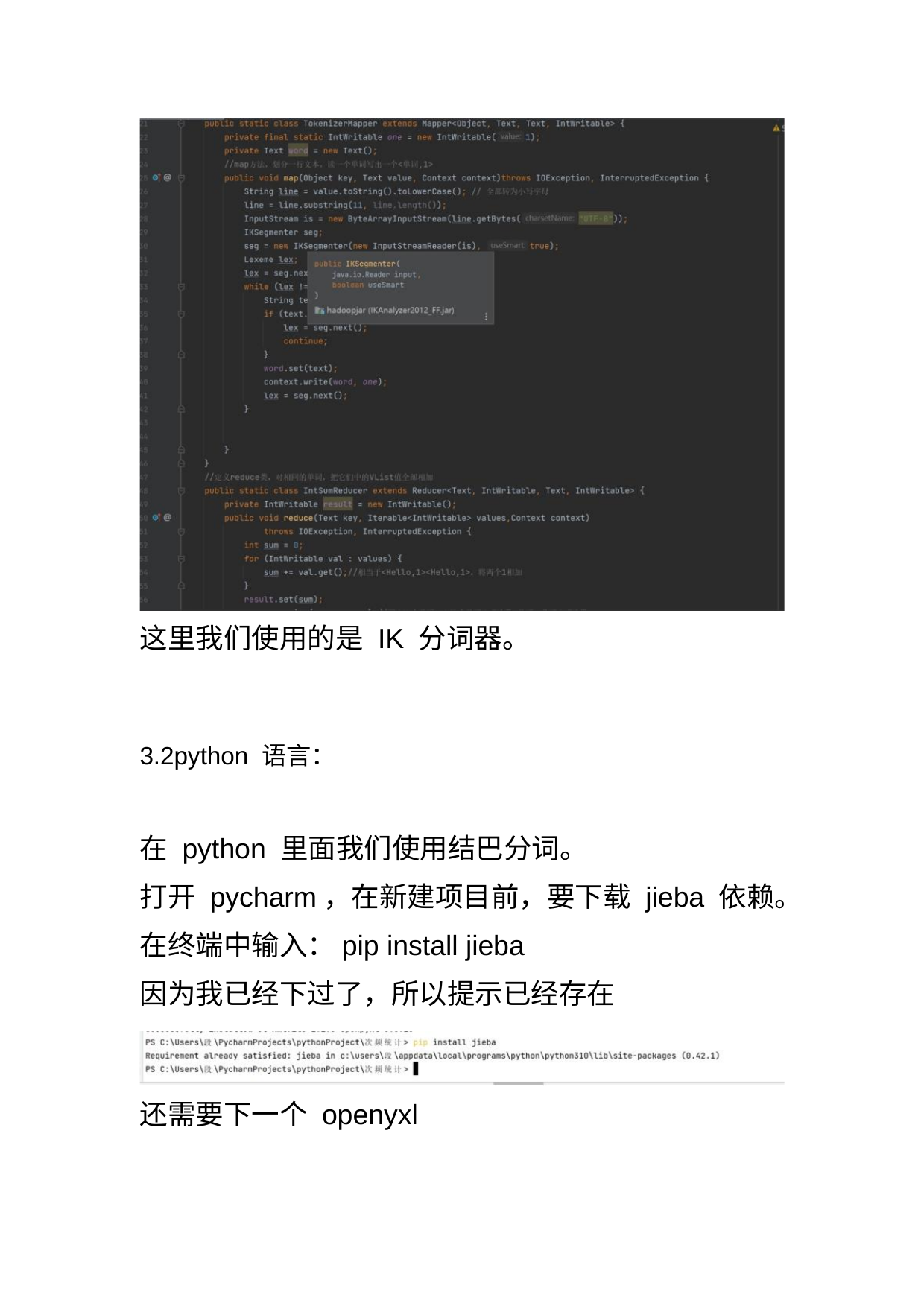

这里我们使用的是 IK 分词器。
3.2python 语言：
在 python 里面我们使用结巴分词。
打开 pycharm，在新建项目前，要下载 jieba 依赖。
在终端中输入：pip install jieba
因为我已经下过了，所以提示已经存在

还需要下一个 openyxl